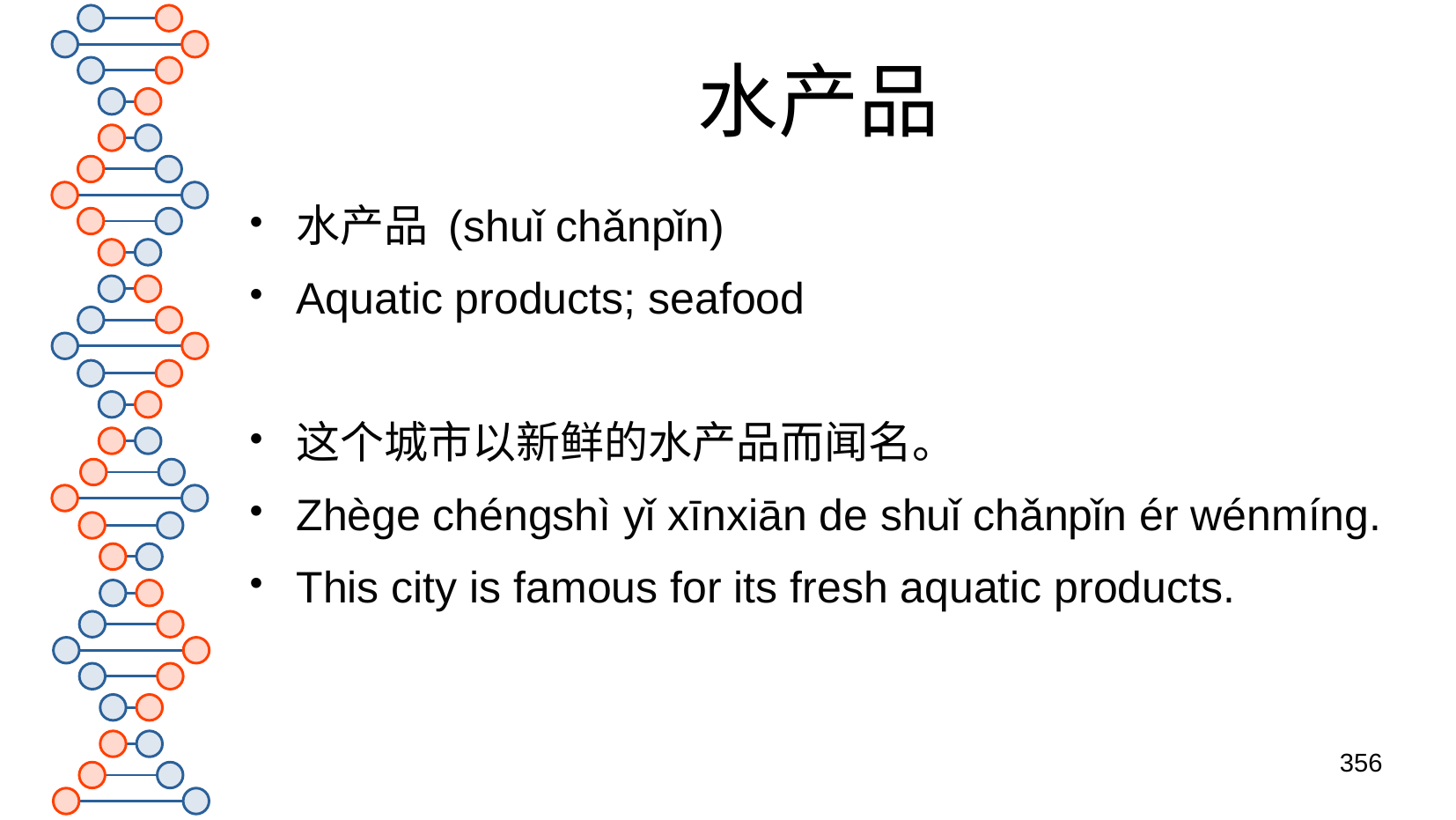

# 水产品
水产品 (shuǐ chǎnpǐn)
Aquatic products; seafood

这个城市以新鲜的水产品而闻名。
Zhège chéngshì yǐ xīnxiān de shuǐ chǎnpǐn ér wénmíng.
This city is famous for its fresh aquatic products.

356